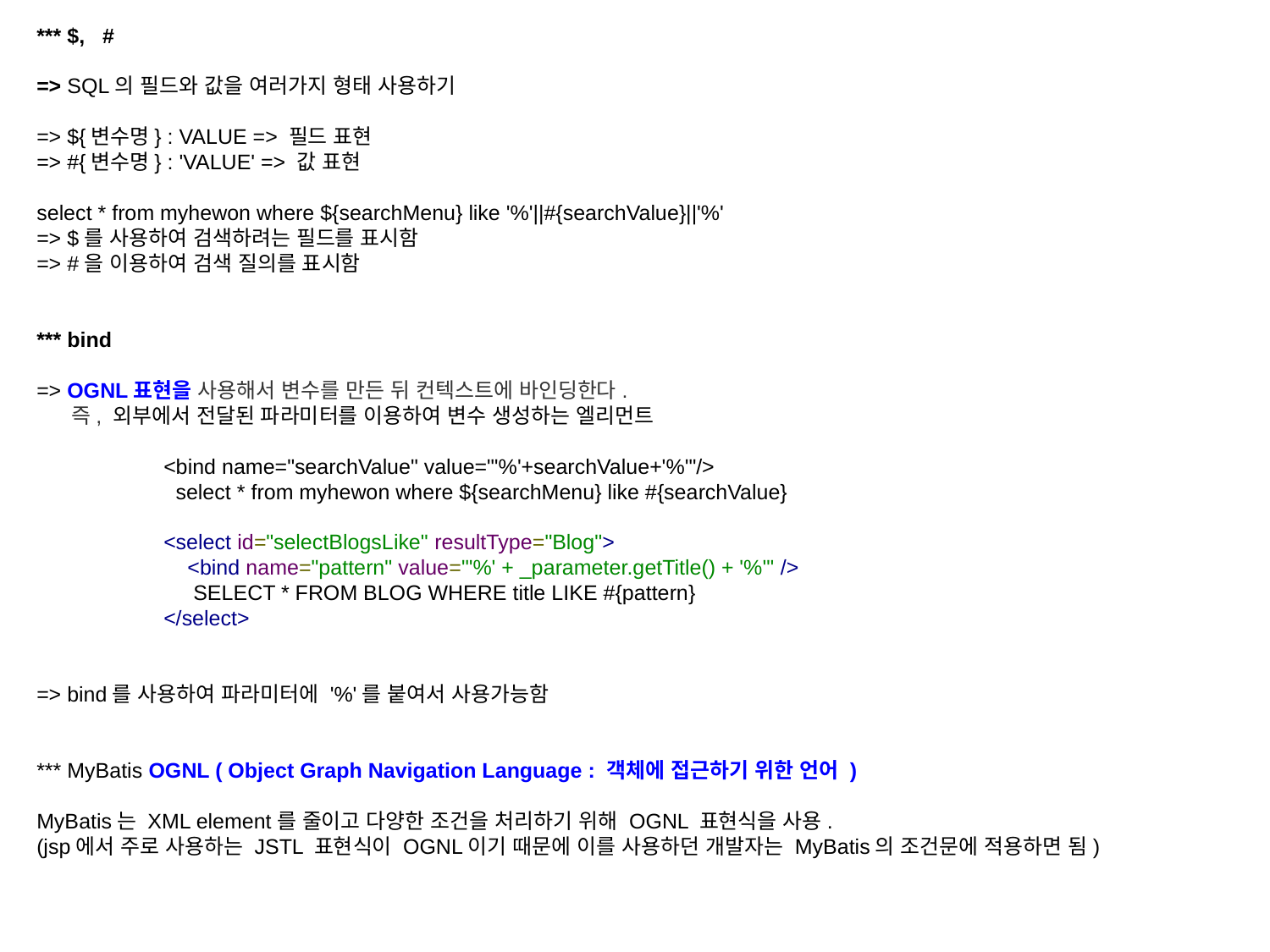

*** $,   #

=> SQL의 필드와 값을 여러가지 형태 사용하기
=> ${변수명} : VALUE => 필드 표현
=> #{변수명} : 'VALUE' => 값 표현

select * from myhewon where ${searchMenu} like '%'||#{searchValue}||'%'
=> $를 사용하여 검색하려는 필드를 표시함
=> #을 이용하여 검색 질의를 표시함

*** bind
=> OGNL표현을 사용해서 변수를 만든 뒤 컨텍스트에 바인딩한다.
     즉, 외부에서 전달된 파라미터를 이용하여 변수 생성하는 엘리먼트
	<bind name="searchValue" value="'%'+searchValue+'%'"/>
	  select * from myhewon where ${searchMenu} like #{searchValue}
 	<select id="selectBlogsLike" resultType="Blog">
	    <bind name="pattern" value="'%' + _parameter.getTitle() + '%'" />
	     SELECT * FROM BLOG WHERE title LIKE #{pattern}
	</select>

=> bind를 사용하여 파라미터에 '%'를 붙여서 사용가능함

*** MyBatis OGNL ( Object Graph Navigation Language : 객체에 접근하기 위한 언어 )
MyBatis는 XML element를 줄이고 다양한 조건을 처리하기 위해 OGNL 표현식을 사용.
(jsp에서 주로 사용하는 JSTL 표현식이 OGNL이기 때문에 이를 사용하던 개발자는 MyBatis의 조건문에 적용하면 됨)